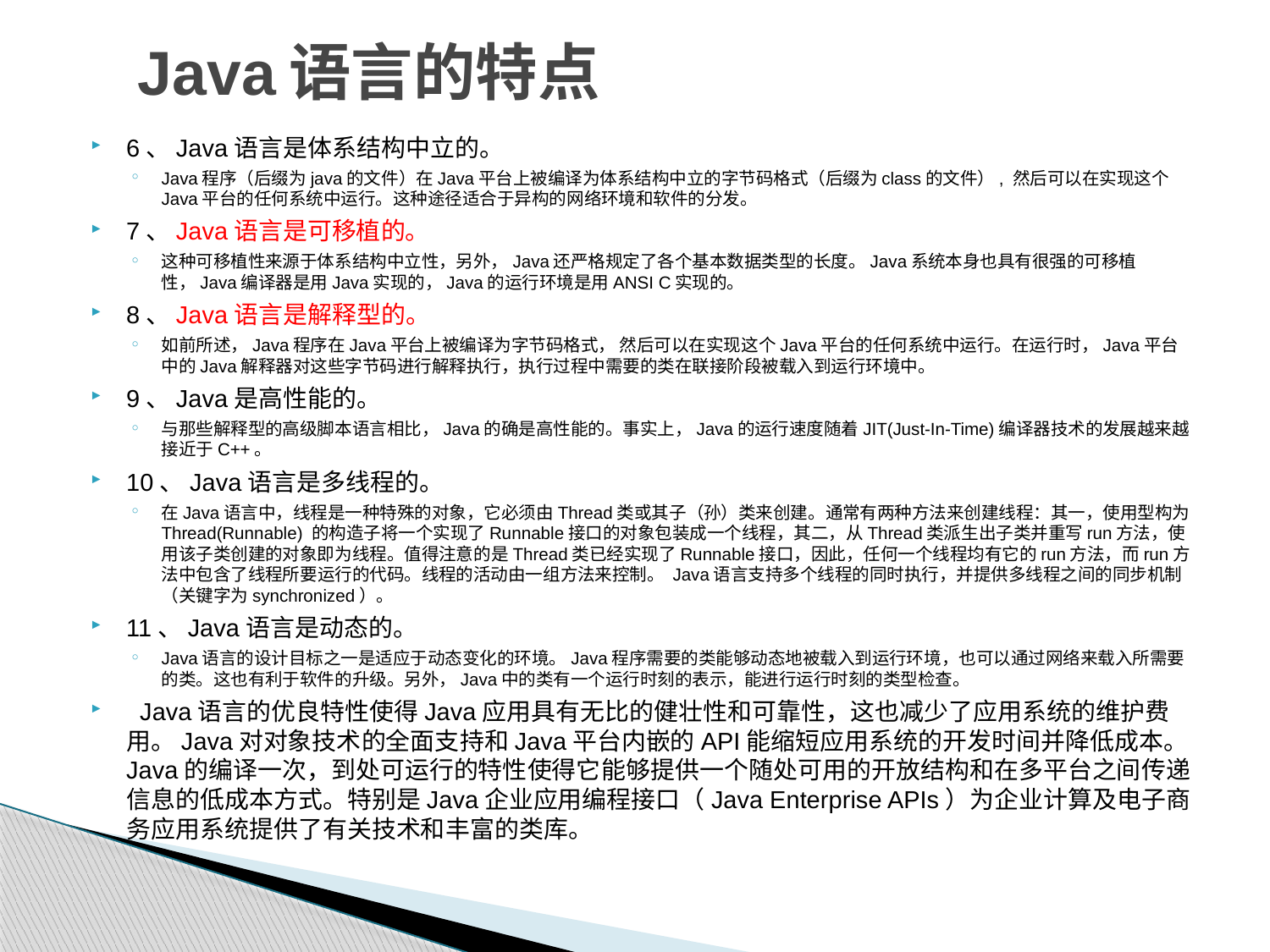

# Java语言的特点
6、Java语言是体系结构中立的。
Java程序（后缀为java的文件）在Java平台上被编译为体系结构中立的字节码格式（后缀为class的文件）, 然后可以在实现这个Java平台的任何系统中运行。这种途径适合于异构的网络环境和软件的分发。
7、Java语言是可移植的。
这种可移植性来源于体系结构中立性，另外，Java还严格规定了各个基本数据类型的长度。Java系统本身也具有很强的可移植性，Java编译器是用Java实现的，Java的运行环境是用ANSI C实现的。
8、Java语言是解释型的。
如前所述，Java程序在Java平台上被编译为字节码格式， 然后可以在实现这个Java平台的任何系统中运行。在运行时，Java平台中的Java解释器对这些字节码进行解释执行，执行过程中需要的类在联接阶段被载入到运行环境中。
9、Java是高性能的。
与那些解释型的高级脚本语言相比，Java的确是高性能的。事实上，Java的运行速度随着JIT(Just-In-Time)编译器技术的发展越来越接近于C++。
10、Java语言是多线程的。
在Java语言中，线程是一种特殊的对象，它必须由Thread类或其子（孙）类来创建。通常有两种方法来创建线程：其一，使用型构为Thread(Runnable) 的构造子将一个实现了Runnable接口的对象包装成一个线程，其二，从Thread类派生出子类并重写run方法，使用该子类创建的对象即为线程。值得注意的是Thread类已经实现了Runnable接口，因此，任何一个线程均有它的run方法，而run方法中包含了线程所要运行的代码。线程的活动由一组方法来控制。 Java语言支持多个线程的同时执行，并提供多线程之间的同步机制（关键字为synchronized）。
11、Java语言是动态的。
Java语言的设计目标之一是适应于动态变化的环境。Java程序需要的类能够动态地被载入到运行环境，也可以通过网络来载入所需要的类。这也有利于软件的升级。另外，Java中的类有一个运行时刻的表示，能进行运行时刻的类型检查。
  Java语言的优良特性使得Java应用具有无比的健壮性和可靠性，这也减少了应用系统的维护费用。Java对对象技术的全面支持和Java平台内嵌的API能缩短应用系统的开发时间并降低成本。Java的编译一次，到处可运行的特性使得它能够提供一个随处可用的开放结构和在多平台之间传递信息的低成本方式。特别是Java企业应用编程接口（Java Enterprise APIs）为企业计算及电子商务应用系统提供了有关技术和丰富的类库。